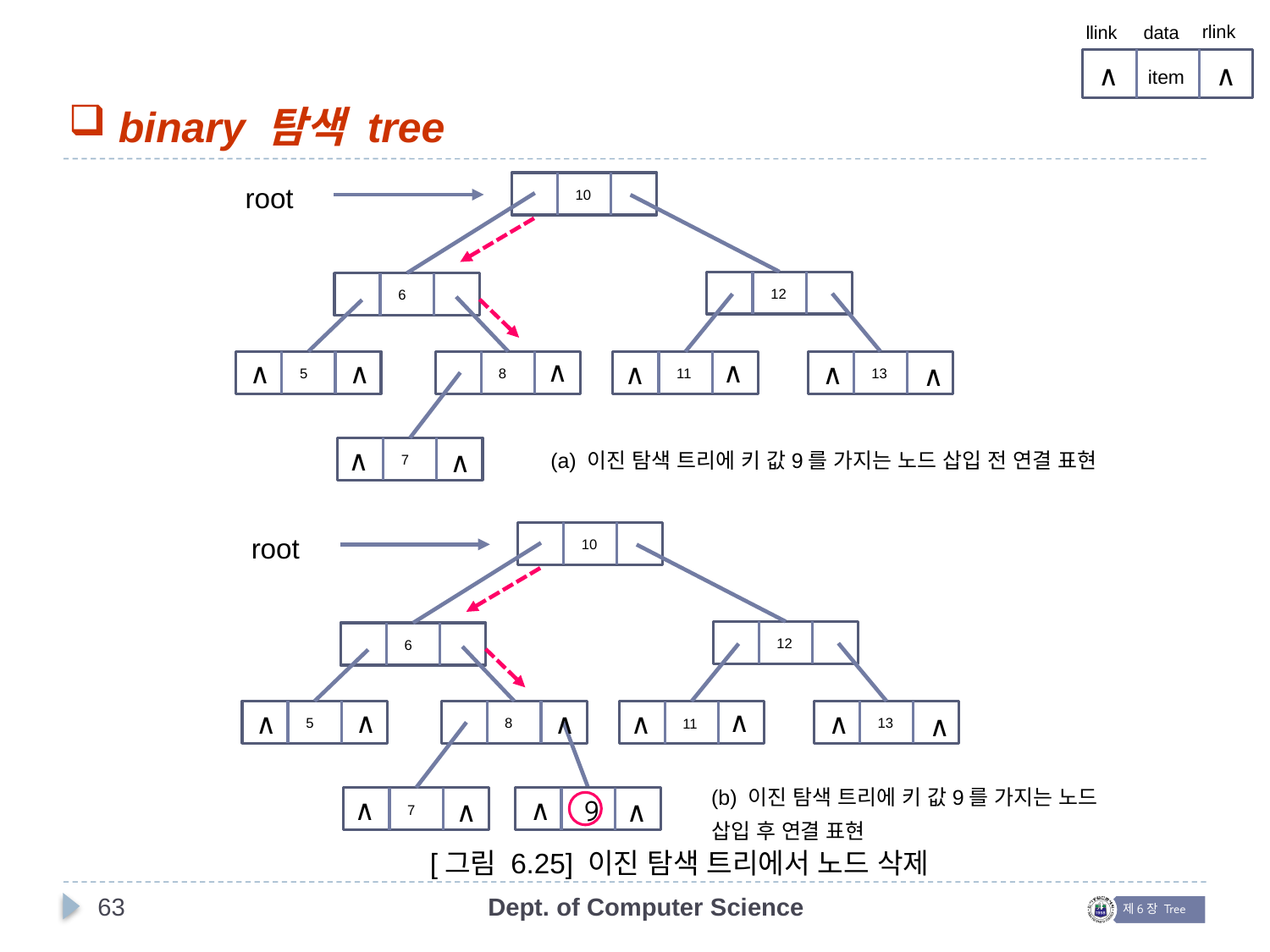

rlink
llink
data

∧
∧
item
 binary 탐색 tree
root

10

12
6
∧
∧
∧
∧
∧
∧
∧

8
5
13
11
∧
∧

(a) 이진 탐색 트리에 키 값9를 가지는 노드 삽입 전 연결 표현
7

root

10

12
6
∧
∧
∧
∧
∧
∧
∧

8
5
13
11
(b) 이진 탐색 트리에 키 값9를 가지는 노드
삽입 후 연결 표현
∧
∧
∧

9
∧

7
9
[그림 6.25] 이진 탐색 트리에서 노드 삭제
63
Dept. of Computer Science